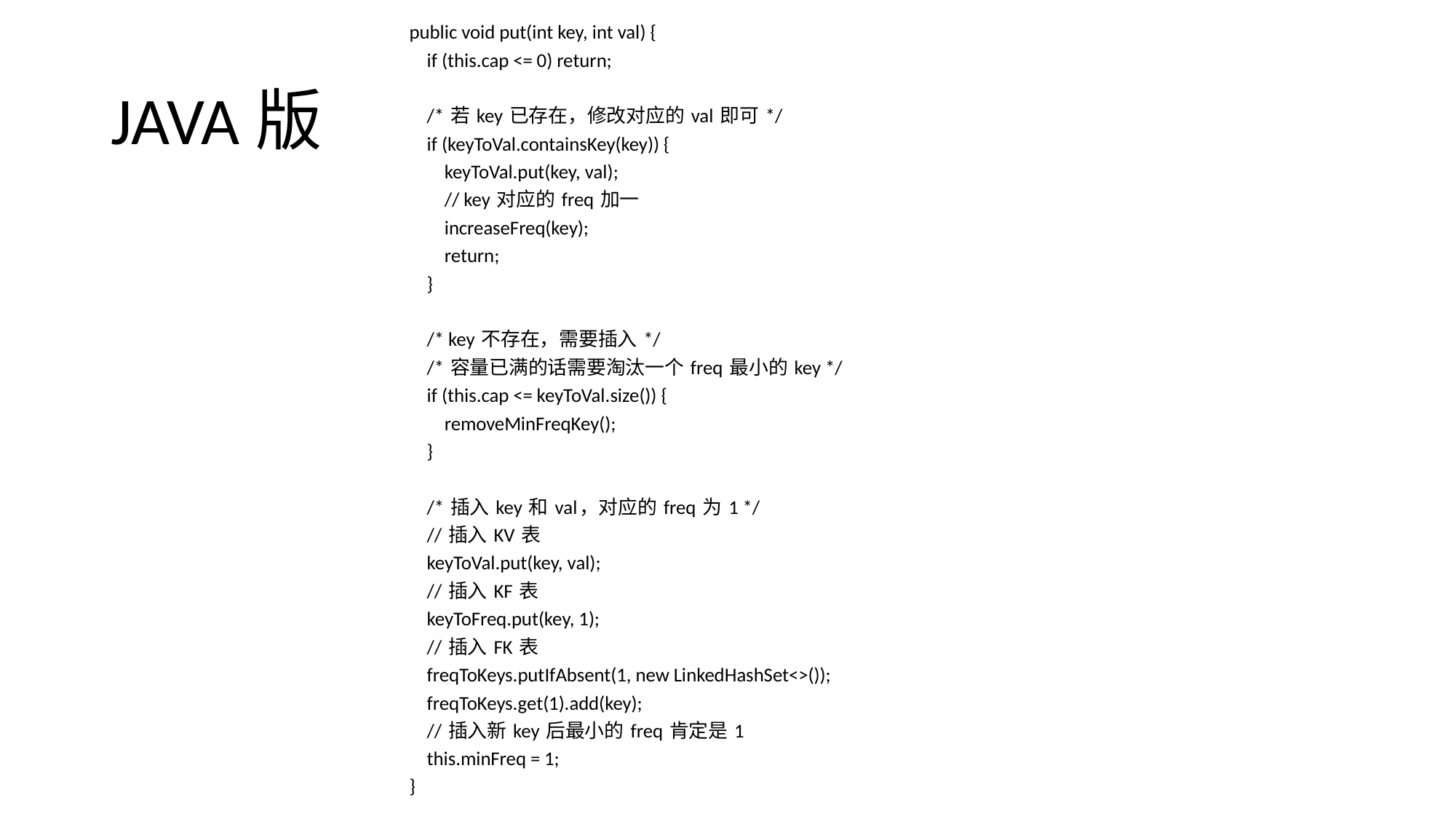

public void put(int key, int val) {
    if (this.cap <= 0) return;

    /* 若 key 已存在，修改对应的 val 即可 */
    if (keyToVal.containsKey(key)) {
        keyToVal.put(key, val);
        // key 对应的 freq 加一
        increaseFreq(key);
        return;
    }

    /* key 不存在，需要插入 */
    /* 容量已满的话需要淘汰一个 freq 最小的 key */
    if (this.cap <= keyToVal.size()) {
        removeMinFreqKey();
    }

    /* 插入 key 和 val，对应的 freq 为 1 */
    // 插入 KV 表
    keyToVal.put(key, val);
    // 插入 KF 表
    keyToFreq.put(key, 1);
    // 插入 FK 表
    freqToKeys.putIfAbsent(1, new LinkedHashSet<>());
    freqToKeys.get(1).add(key);
    // 插入新 key 后最小的 freq 肯定是 1
    this.minFreq = 1;
}
# JAVA版